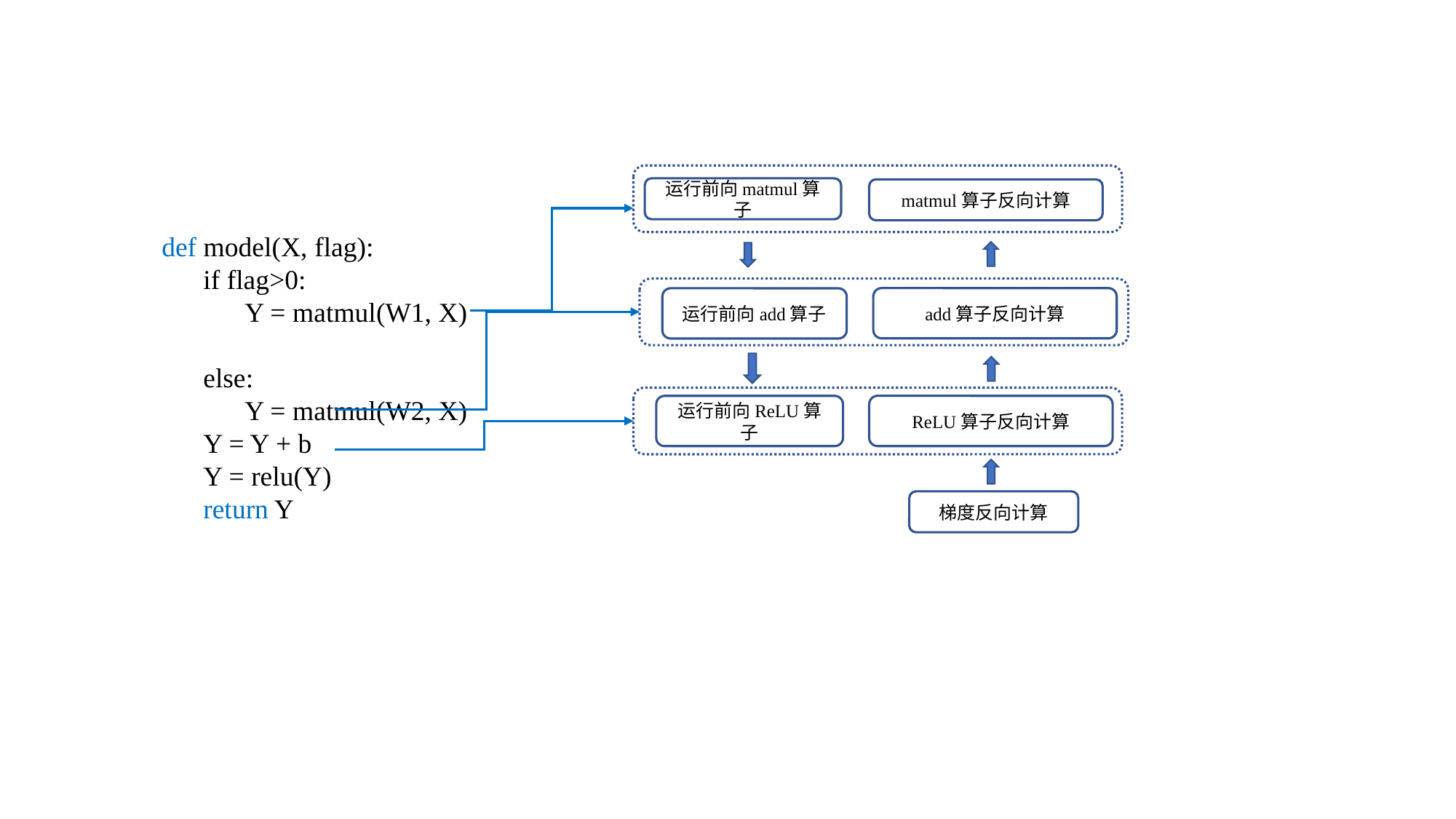

运行前向matmul算子
matmul算子反向计算
def model(X, flag):
      if flag>0:
            Y = matmul(W1, X)
      else:
            Y = matmul(W2, X)
      Y = Y + b
      Y = relu(Y)
      return Y

add算子反向计算
运行前向add算子

ReLU算子反向计算
运行前向ReLU算子

梯度反向计算